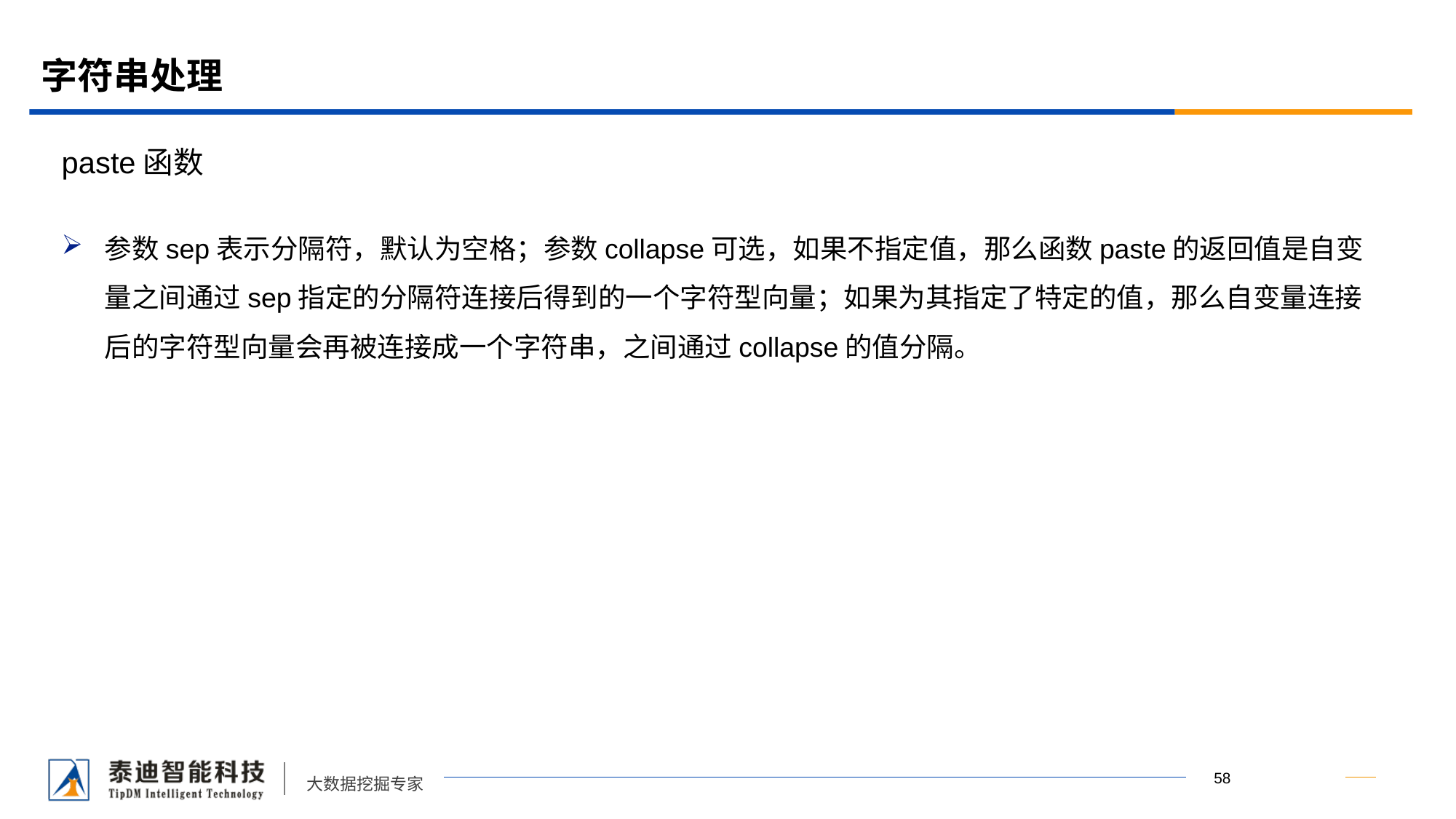

# 字符串处理
paste函数
参数sep表示分隔符，默认为空格；参数collapse可选，如果不指定值，那么函数paste的返回值是自变量之间通过sep指定的分隔符连接后得到的一个字符型向量；如果为其指定了特定的值，那么自变量连接后的字符型向量会再被连接成一个字符串，之间通过collapse的值分隔。